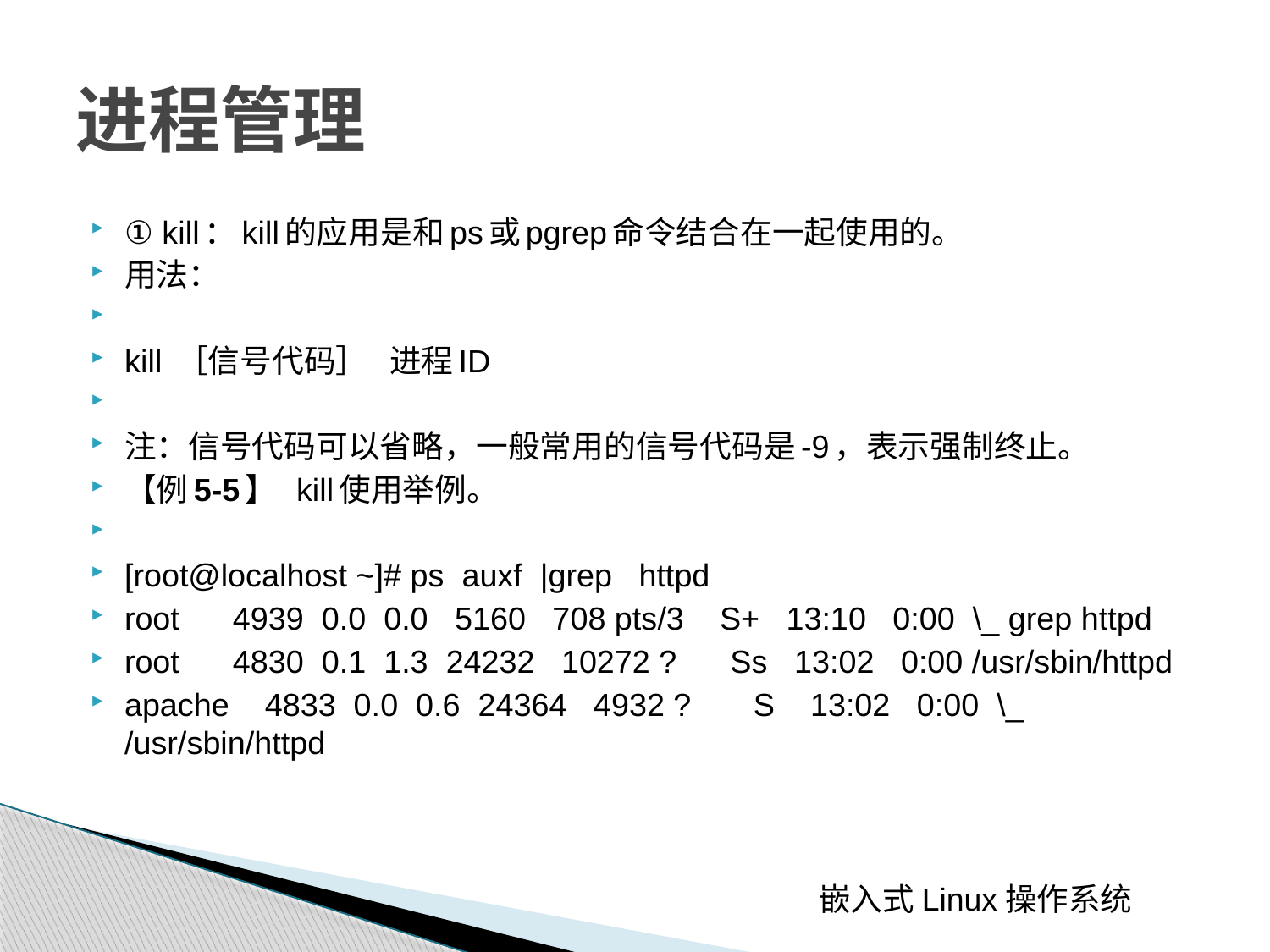

# 进程管理
① kill：kill的应用是和ps或pgrep命令结合在一起使用的。
用法：

kill ［信号代码］   进程ID

注：信号代码可以省略，一般常用的信号代码是-9，表示强制终止。
【例5-5】  kill使用举例。

[root@localhost ~]# ps  auxf  |grep   httpd
root      4939  0.0  0.0   5160   708 pts/3    S+   13:10   0:00  \_ grep httpd
root      4830  0.1  1.3  24232   10272 ?      Ss   13:02   0:00 /usr/sbin/httpd
apache    4833  0.0  0.6  24364   4932 ?       S    13:02   0:00  \_ /usr/sbin/httpd
         嵌入式Linux操作系统